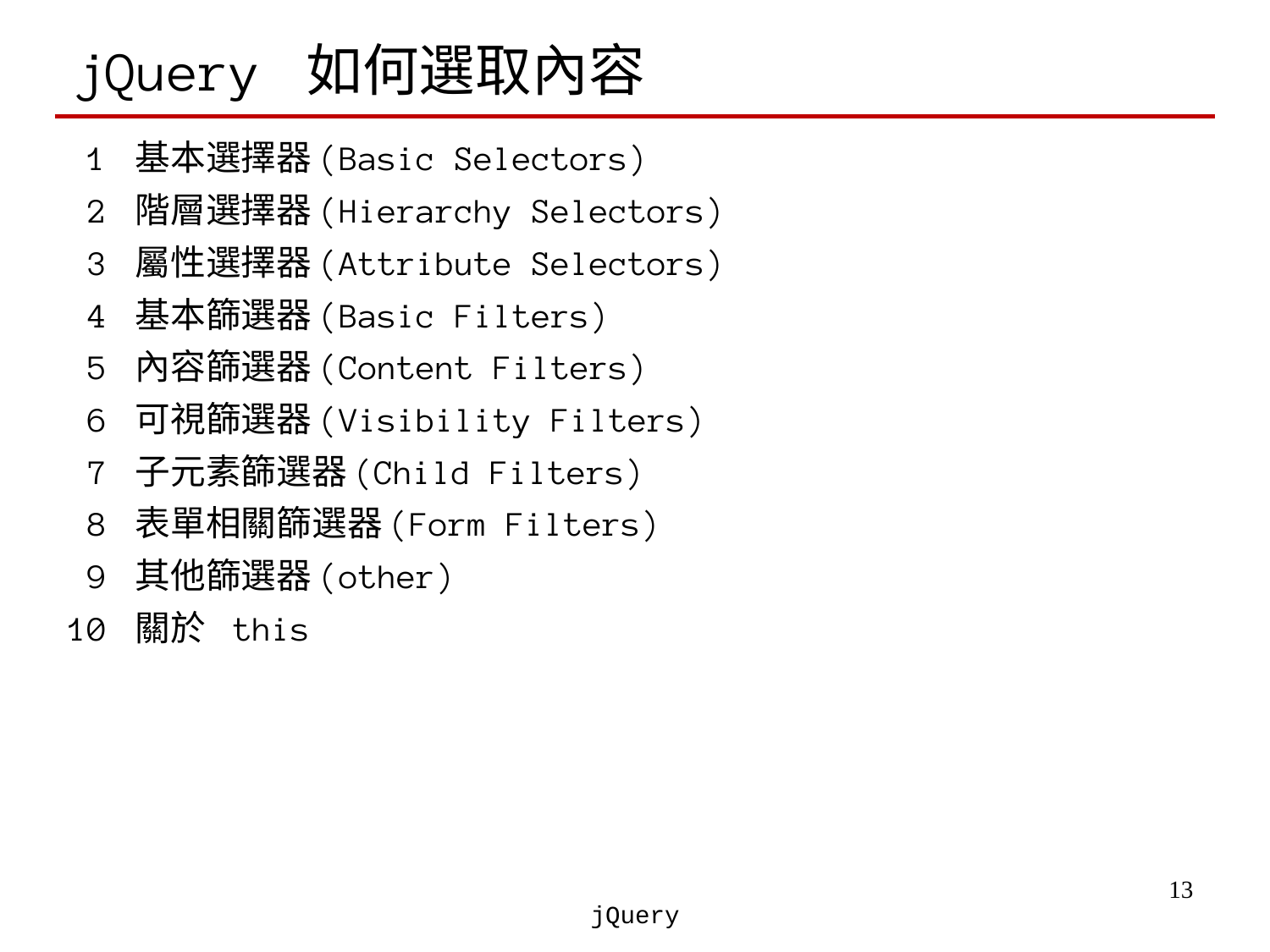

# jQuery 如何選取內容
 1 基本選擇器(Basic Selectors)
 2 階層選擇器(Hierarchy Selectors)
 3 屬性選擇器(Attribute Selectors)
 4 基本篩選器(Basic Filters)
 5 內容篩選器(Content Filters)
 6 可視篩選器(Visibility Filters)
 7 子元素篩選器(Child Filters)
 8 表單相關篩選器(Form Filters)
 9 其他篩選器(other)
10 關於 this

13
jQuery